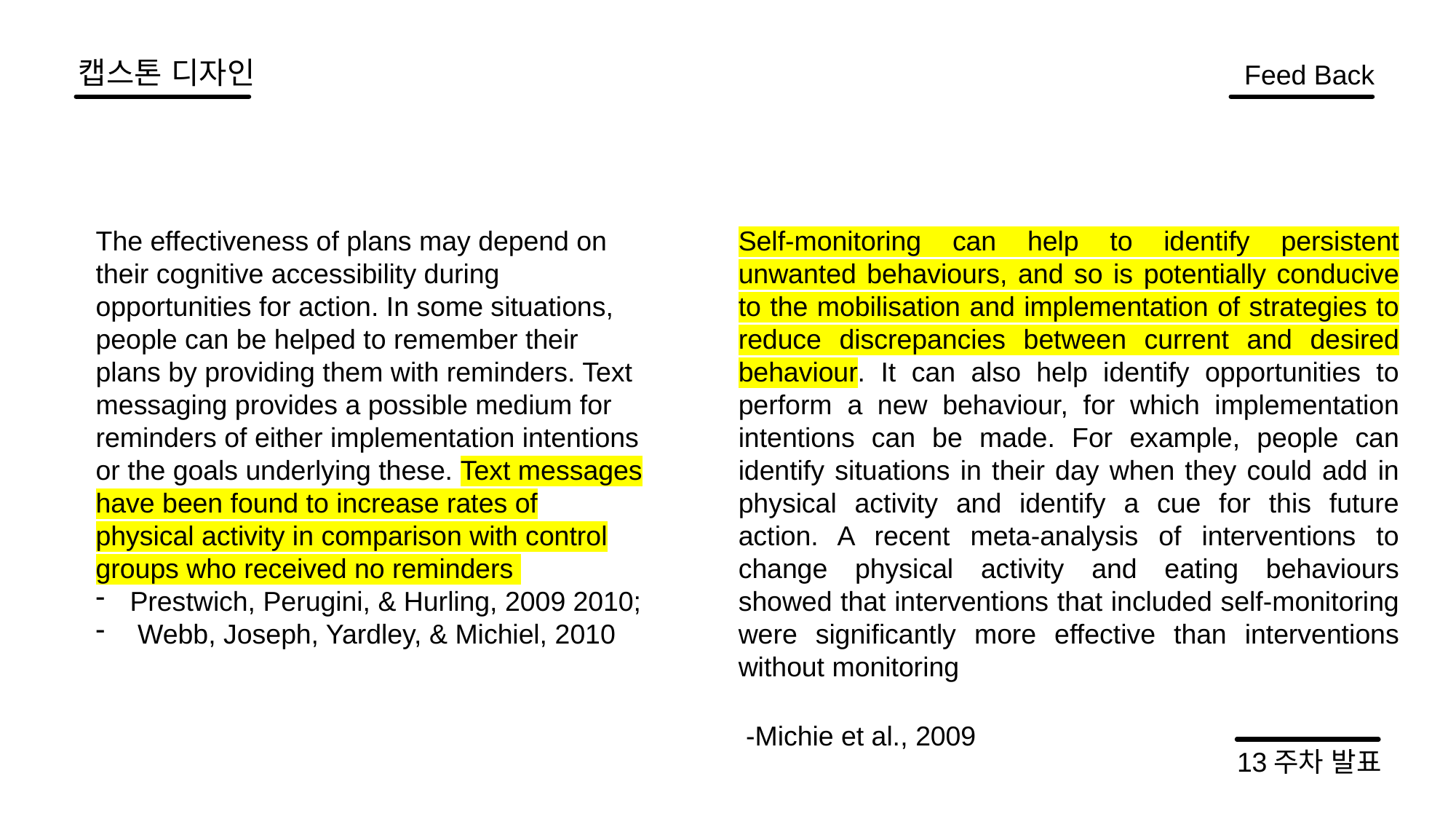

캡스톤 디자인
Feed Back
The effectiveness of plans may depend on their cognitive accessibility during opportunities for action. In some situations, people can be helped to remember their plans by providing them with reminders. Text messaging provides a possible medium for reminders of either implementation intentions or the goals underlying these. Text messages have been found to increase rates of physical activity in comparison with control groups who received no reminders
Prestwich, Perugini, & Hurling, 2009 2010;
 Webb, Joseph, Yardley, & Michiel, 2010
Self-monitoring can help to identify persistent unwanted behaviours, and so is potentially conducive to the mobilisation and implementation of strategies to reduce discrepancies between current and desired behaviour. It can also help identify opportunities to perform a new behaviour, for which implementation intentions can be made. For example, people can identify situations in their day when they could add in physical activity and identify a cue for this future action. A recent meta-analysis of interventions to change physical activity and eating behaviours showed that interventions that included self-monitoring were significantly more effective than interventions without monitoring
 -Michie et al., 2009
13주차 발표